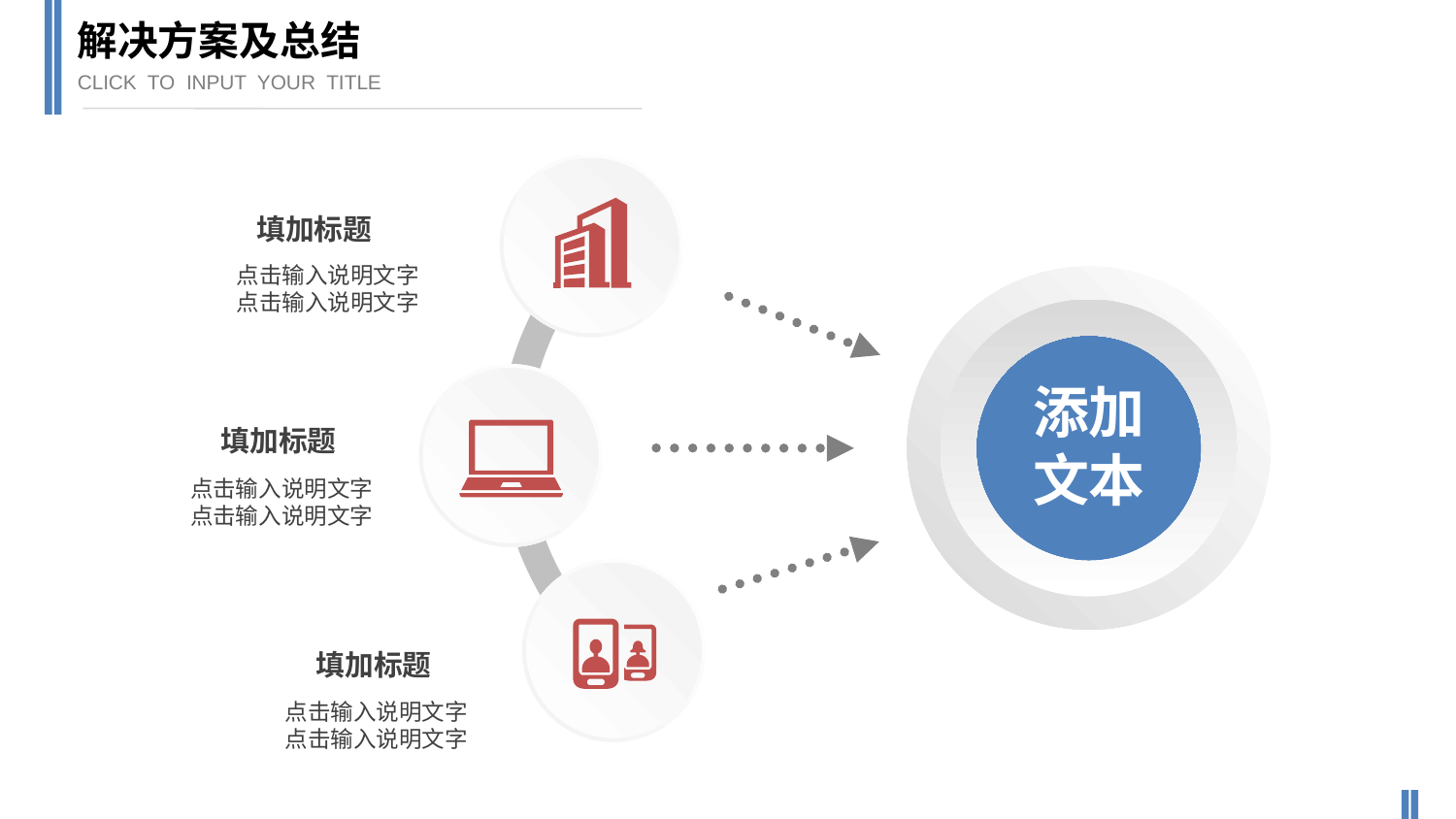

解决方案及总结
CLICK  TO  INPUT  YOUR  TITLE

填加标题
点击输入说明文字点击输入说明文字

添加
文本

填加标题

点击输入说明文字
点击输入说明文字

填加标题
点击输入说明文字
点击输入说明文字